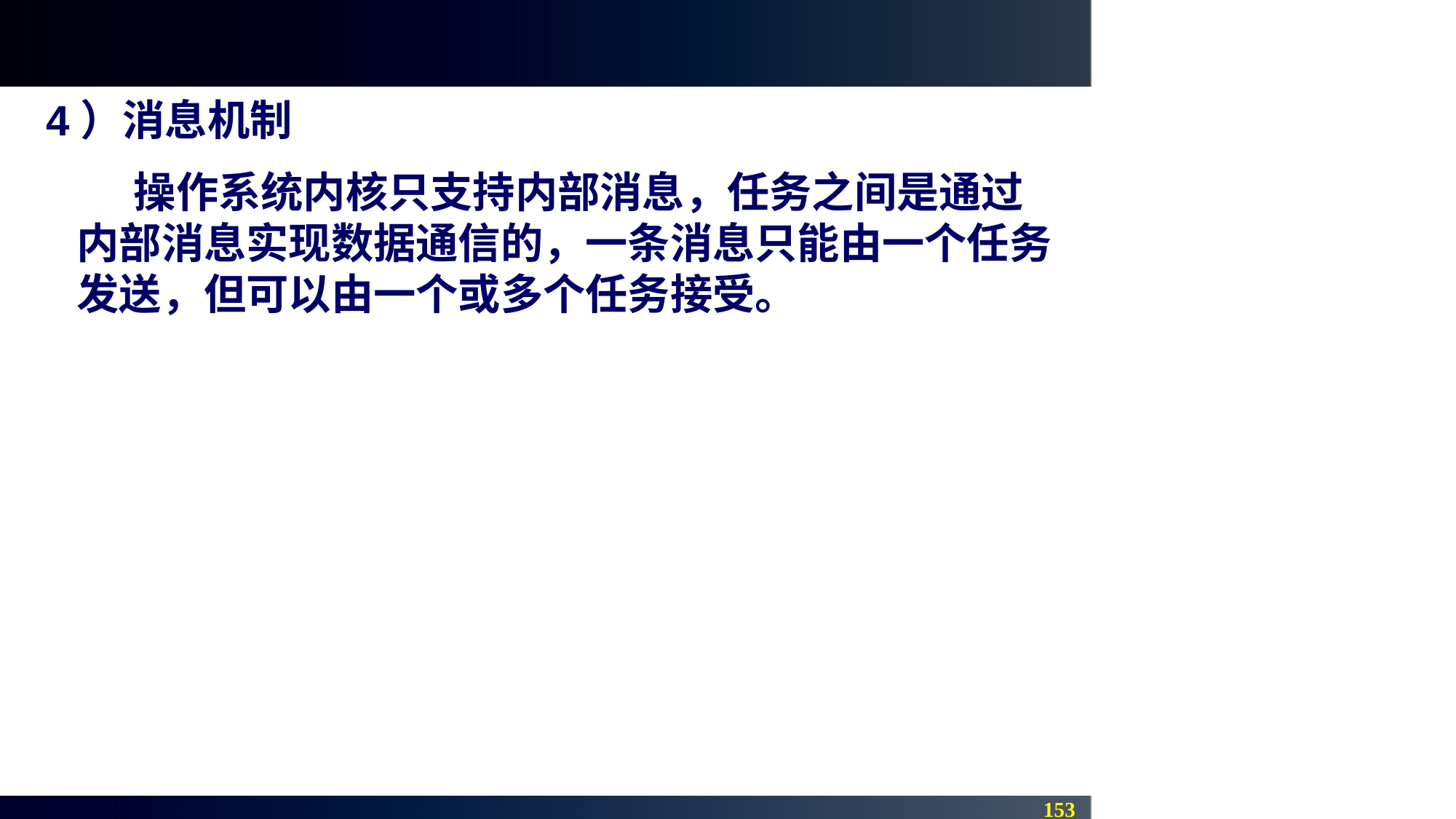

4）消息机制
        操作系统内核只支持内部消息，任务之间是通过内部消息实现数据通信的，一条消息只能由一个任务发送，但可以由一个或多个任务接受。